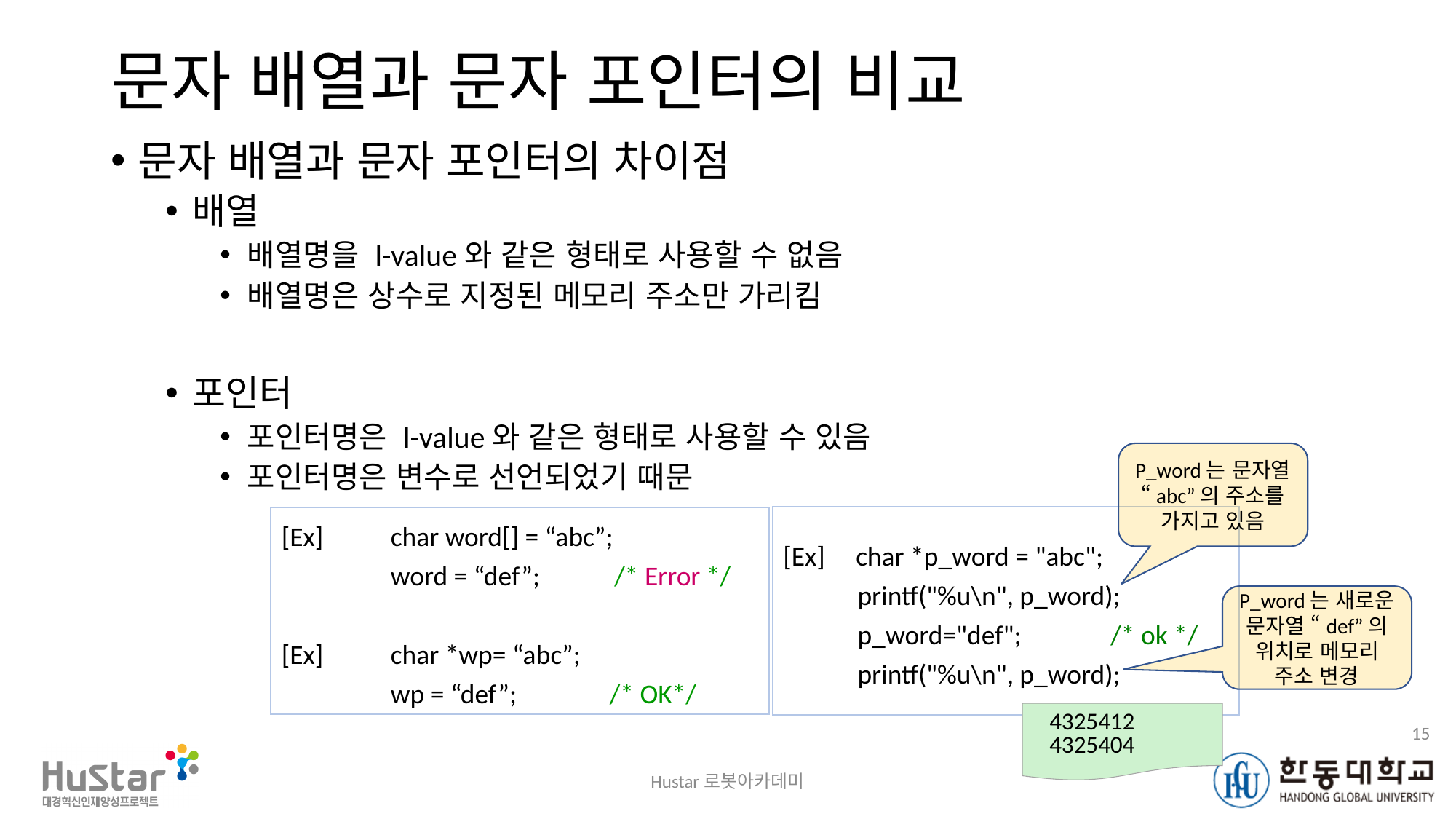

# 문자 배열과 문자 포인터의 비교
문자 배열과 문자 포인터의 차이점
배열
배열명을 l-value와 같은 형태로 사용할 수 없음
배열명은 상수로 지정된 메모리 주소만 가리킴

포인터
포인터명은 l-value와 같은 형태로 사용할 수 있음
포인터명은 변수로 선언되었기 때문
P_word는 문자열 “abc”의 주소를 가지고 있음
[Ex]     char *p_word = "abc";
            printf("%u\n", p_word);
            p_word="def"; 	/* ok */
            printf("%u\n", p_word);
[Ex] 	char word[] = “abc”;
	word = “def”;            /* Error */

[Ex] 	char *wp= “abc”;
	wp = “def”;               /* OK*/
P_word는 새로운 문자열 “def”의 위치로 메모리 주소 변경
   4325412
   4325404
15
Hustar로봇아카데미